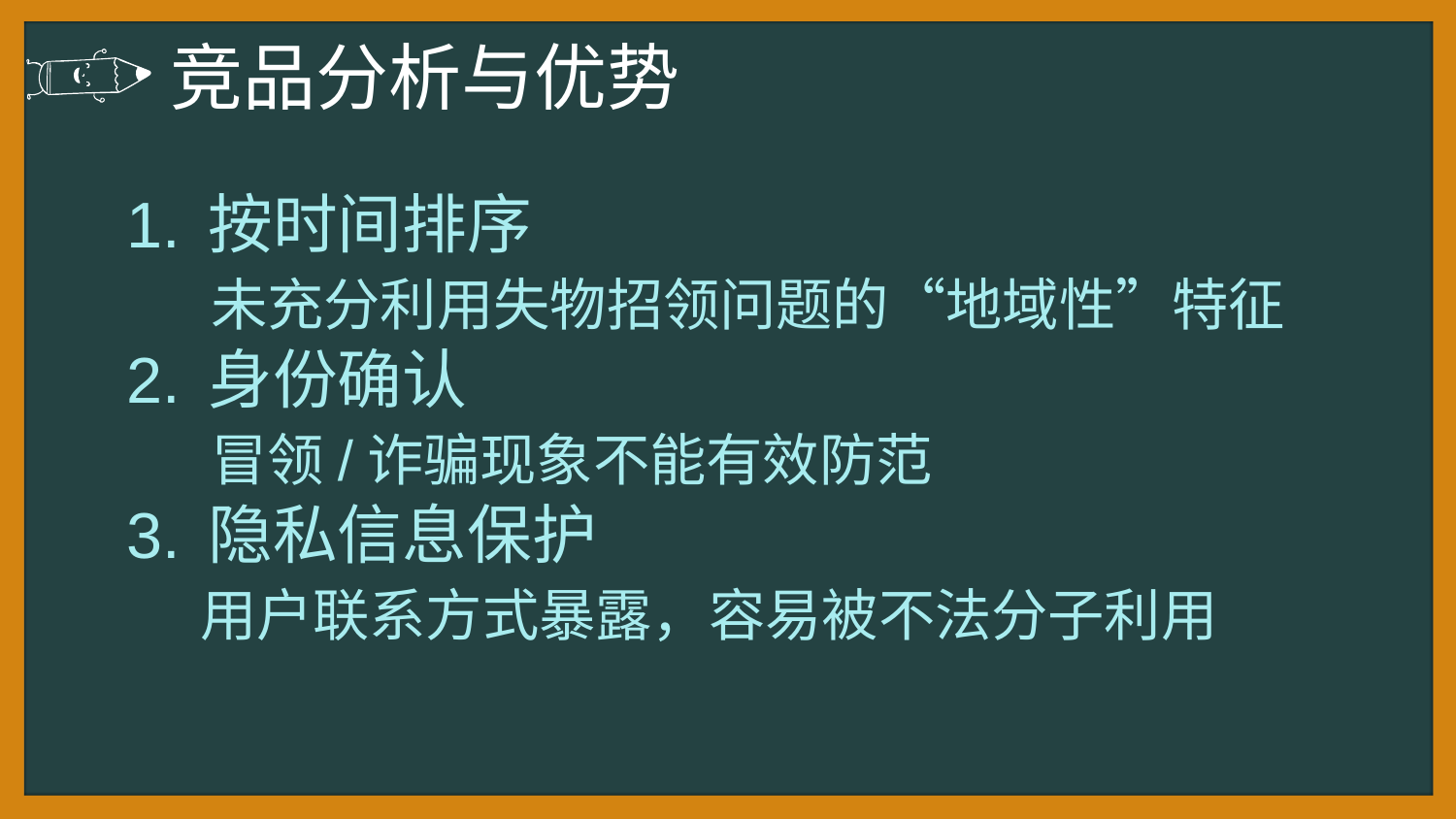

竞品分析与优势
按时间排序
 未充分利用失物招领问题的“地域性”特征
身份确认
 冒领/诈骗现象不能有效防范
隐私信息保护
    用户联系方式暴露，容易被不法分子利用